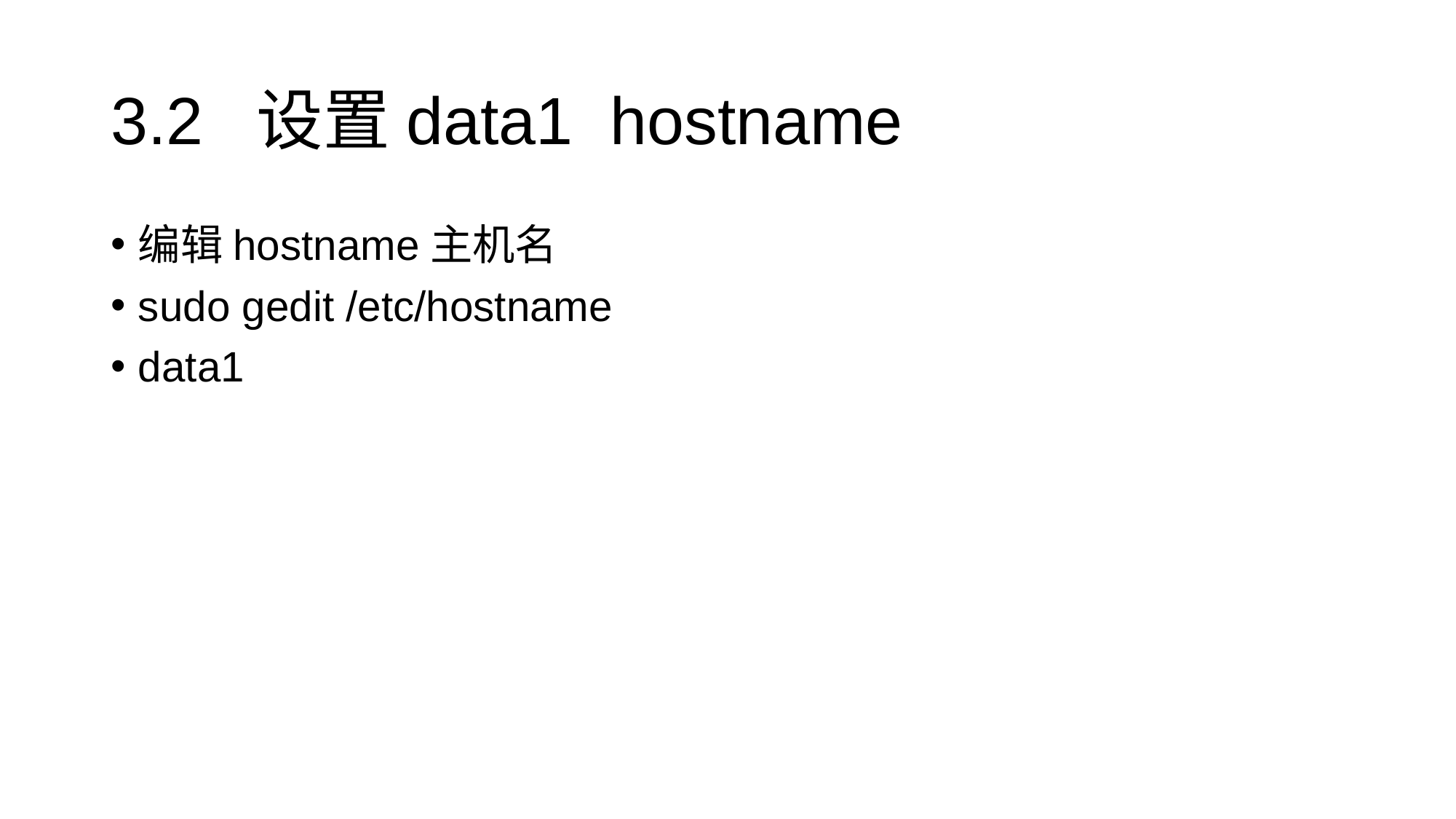

# 3.2  设置data1  hostname
编辑hostname主机名
sudo gedit /etc/hostname
data1